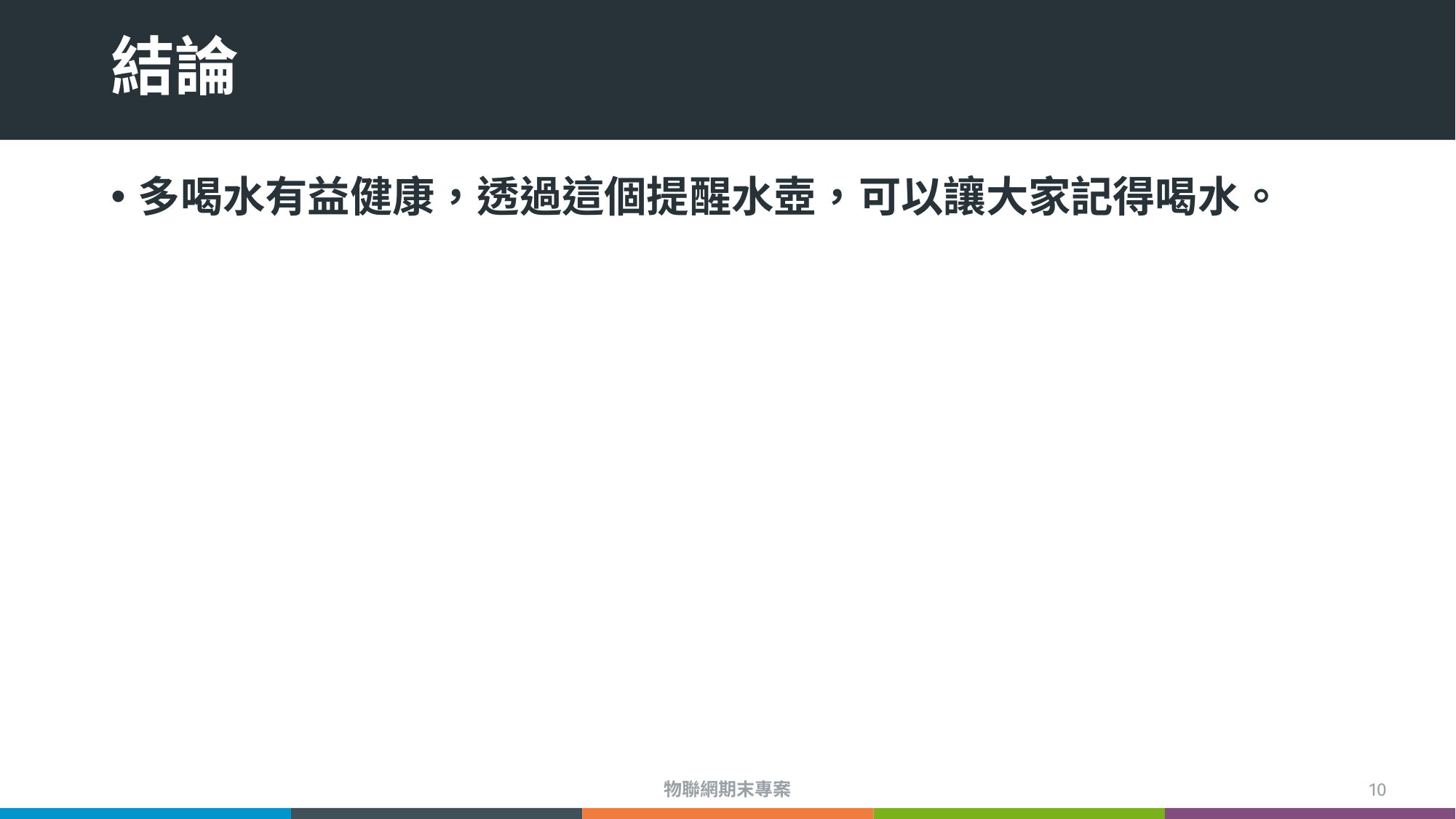

# 結論
多喝水有益健康，透過這個提醒水壺，可以讓大家記得喝水。
物聯網期末專案
10